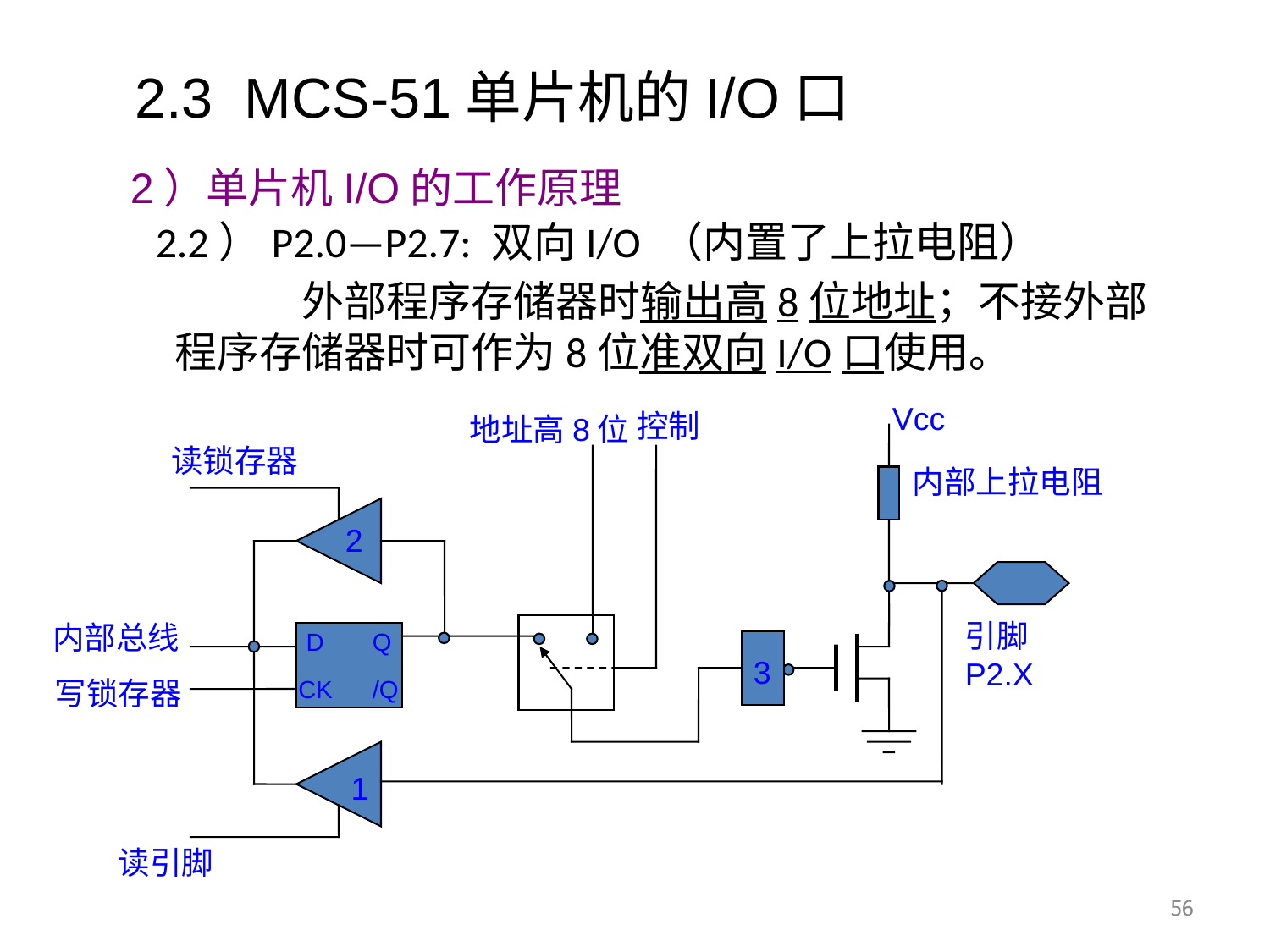

# 2.3  MCS-51单片机的I/O口
2）单片机I/O的工作原理
   2.2）P2.0—P2.7: 双向I/O （内置了上拉电阻）
  		外部程序存储器时输出高8位地址；不接外部程序存储器时可作为8位准双向I/O口使用。

Vcc
控制
地址高8位

读锁存器

内部上拉电阻

2

引脚  P2.X
内部总线

D
Q

3

写锁存器
CK
/Q

1

读引脚

56